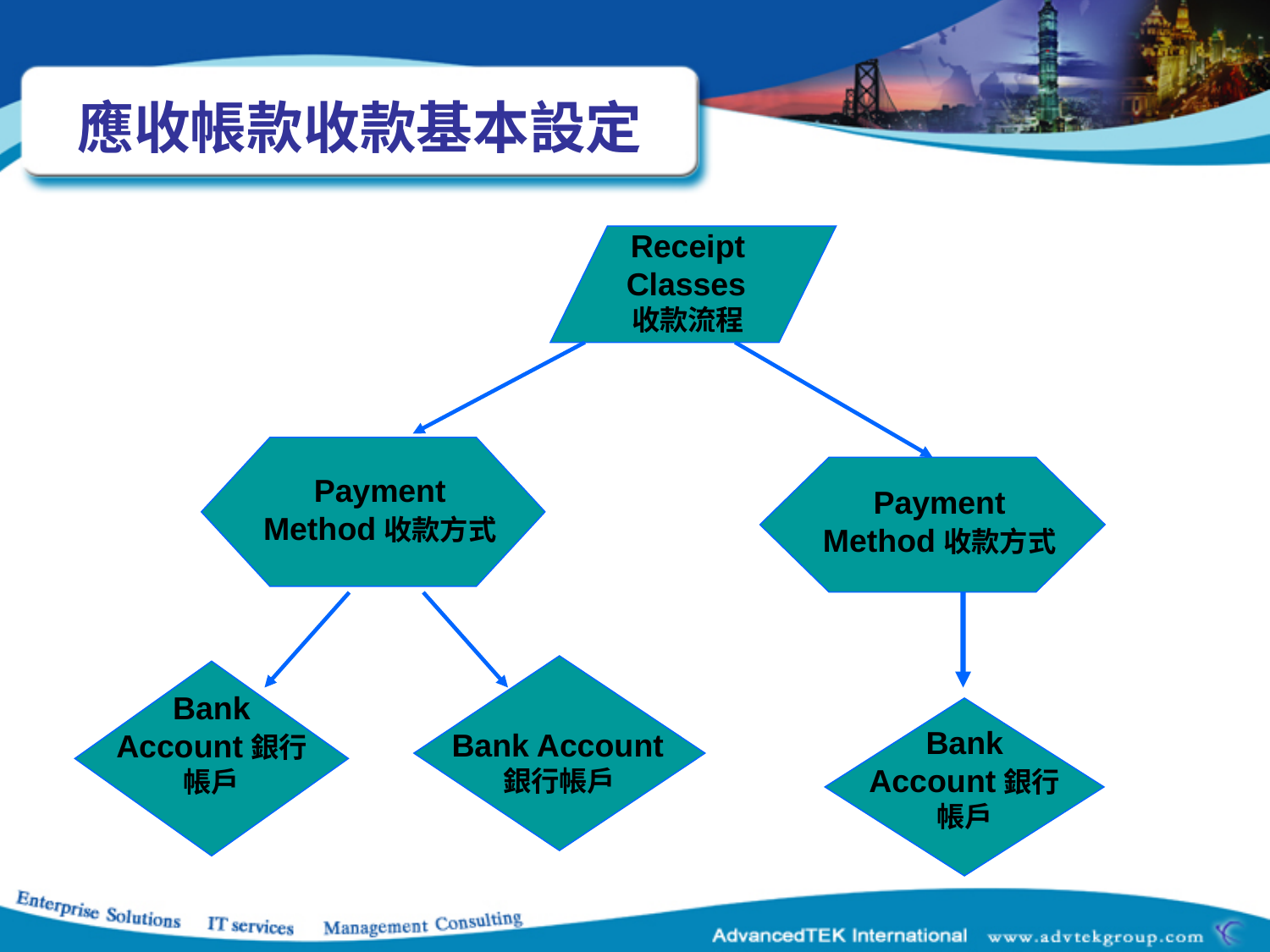

應收帳款收款基本設定

Receipt Classes收款流程

Payment Method收款方式

Payment Method收款方式

Bank Account銀行帳戶

Bank Account銀行帳戶

Bank Account銀行帳戶